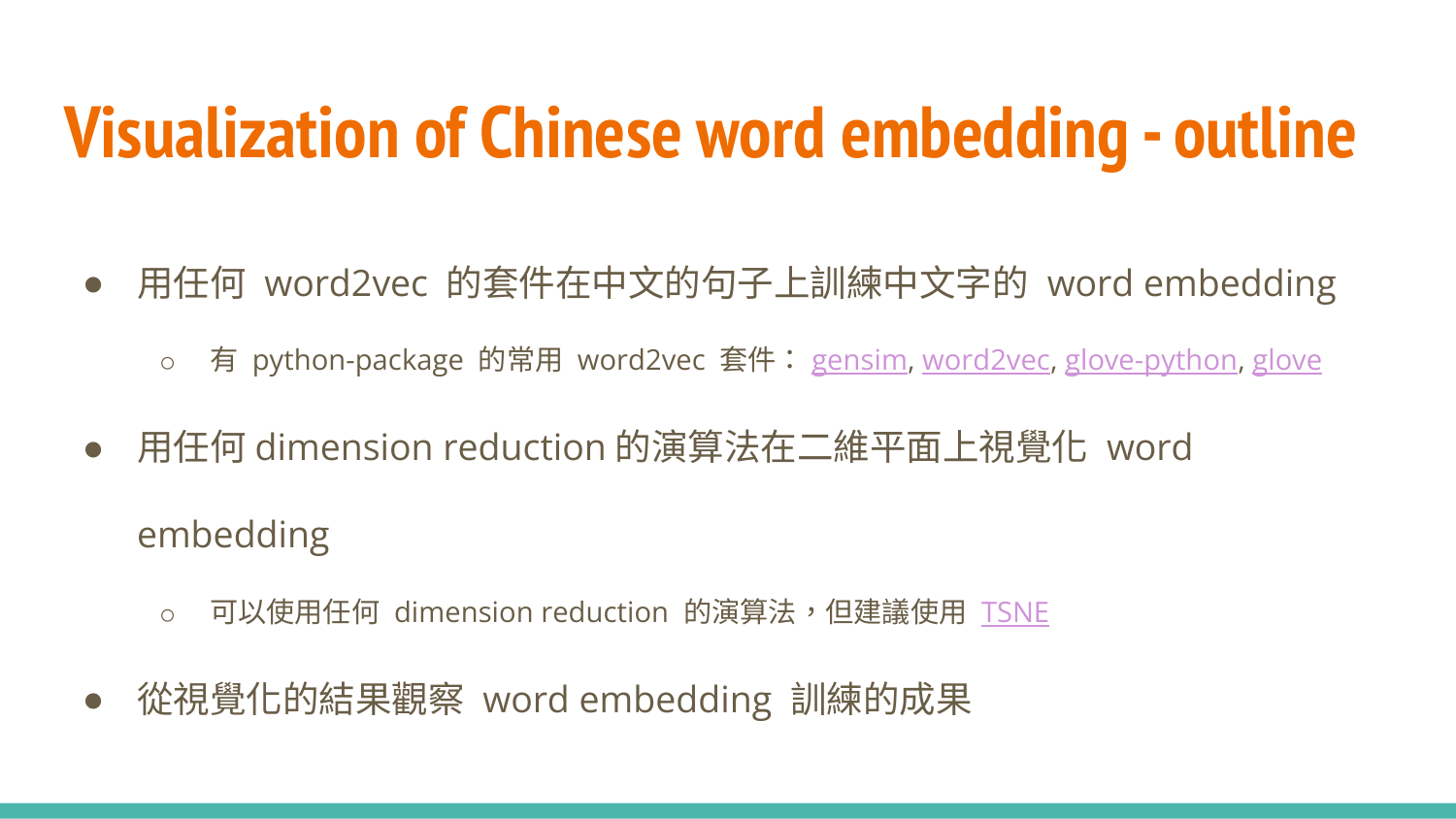

# Visualization of Chinese word embedding - outline
用任何 word2vec 的套件在中文的句子上訓練中文字的 word embedding
有 python-package 的常用 word2vec 套件：gensim, word2vec, glove-python, glove
用任何dimension reduction的演算法在二維平面上視覺化 word embedding
可以使用任何 dimension reduction 的演算法，但建議使用 TSNE
從視覺化的結果觀察 word embedding 訓練的成果